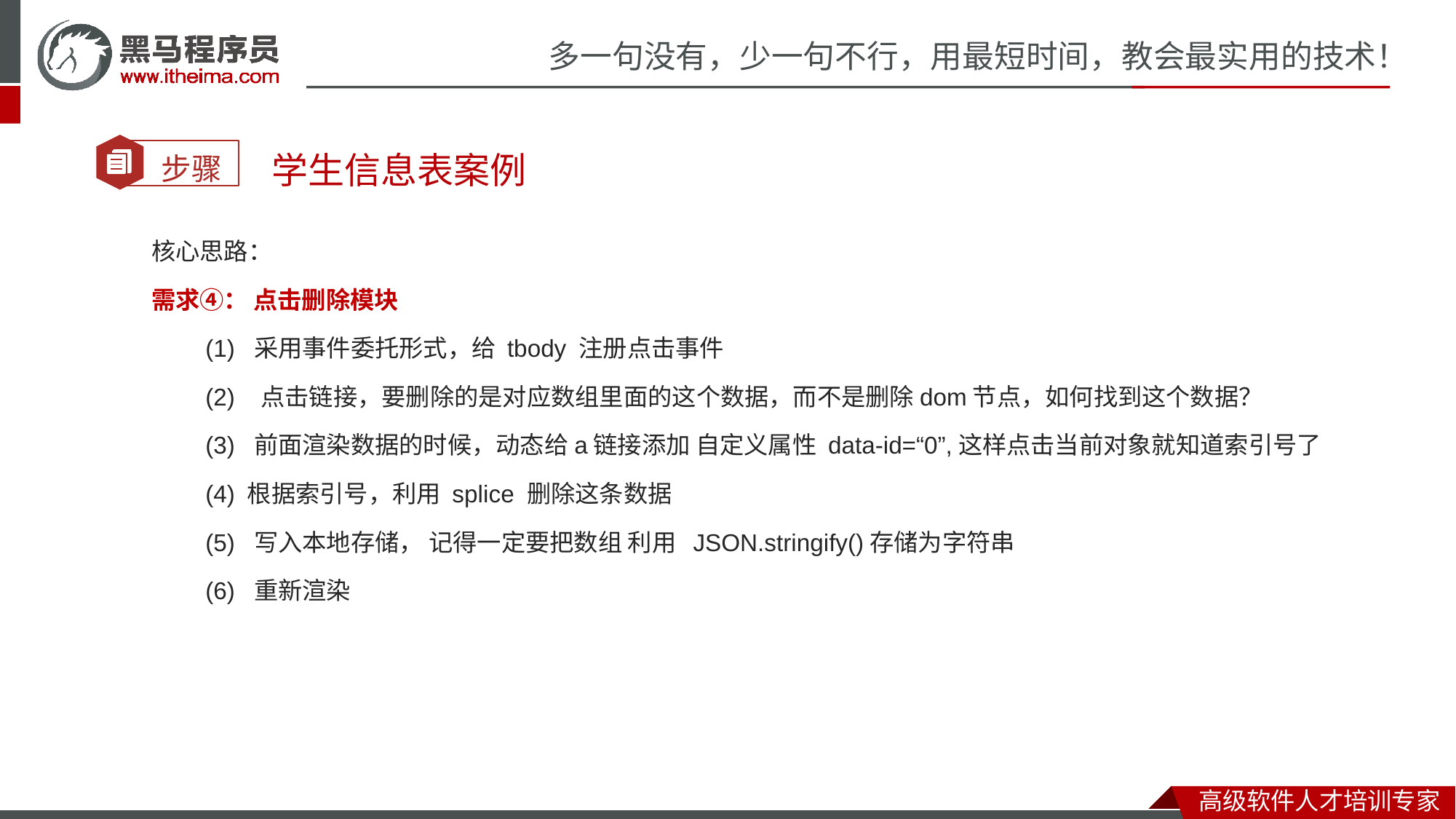

学生信息表案例
核心思路：
需求④： 点击删除模块
        (1)  采用事件委托形式，给 tbody 注册点击事件
        (2)   点击链接，要删除的是对应数组里面的这个数据，而不是删除dom节点，如何找到这个数据？
        (3)  前面渲染数据的时候，动态给a链接添加 自定义属性 data-id=“0”,这样点击当前对象就知道索引号了
        (4) 根据索引号，利用 splice 删除这条数据
        (5)  写入本地存储， 记得一定要把数组 利用  JSON.stringify()存储为字符串
        (6)  重新渲染